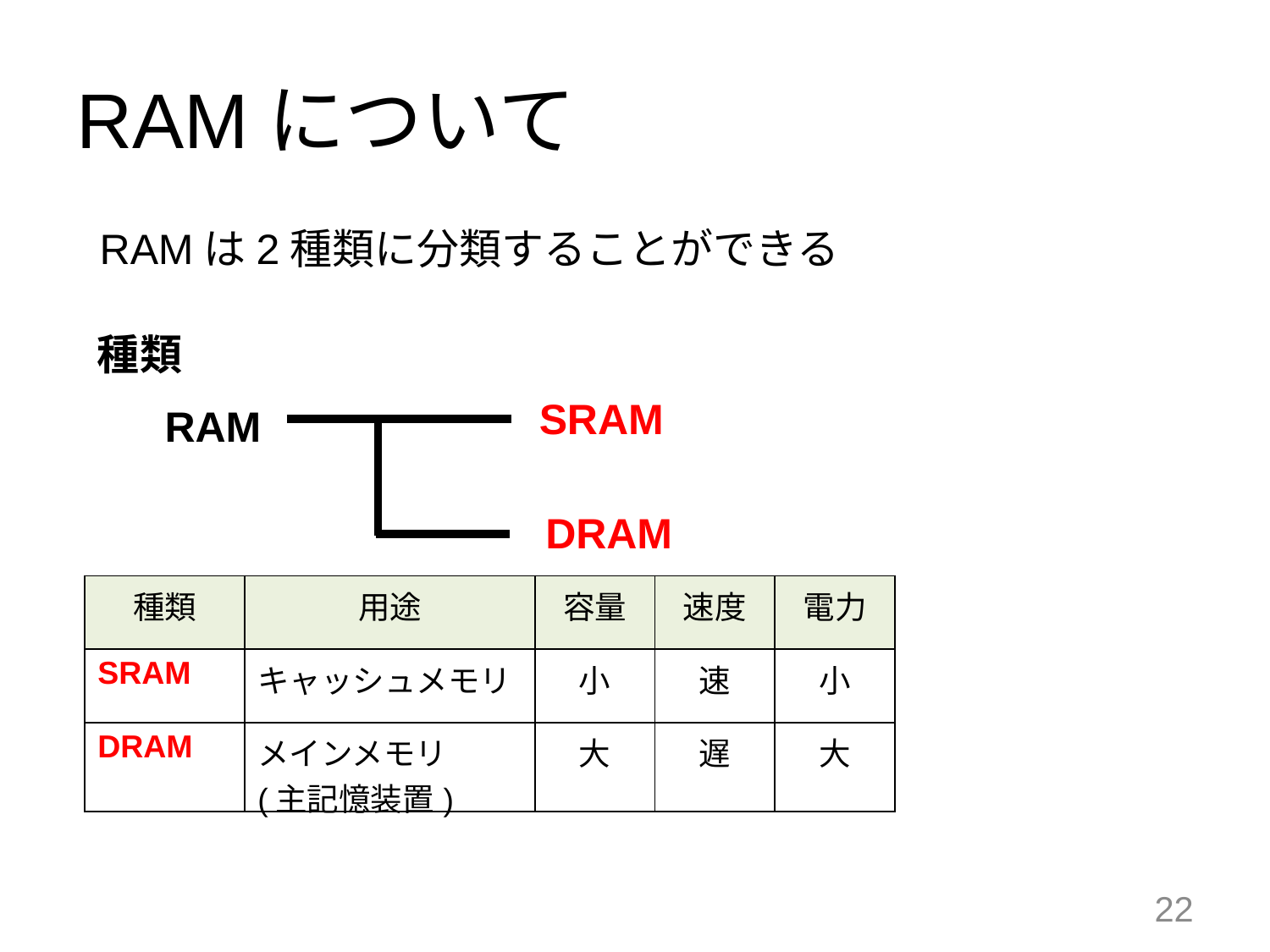

# RAMについて
RAMは2種類に分類することができる
種類
SRAM
RAM
DRAM
| 種類 | 用途 | 容量 | 速度 | 電力 |
| --- | --- | --- | --- | --- |
| SRAM | キャッシュメモリ | 小 | 速 | 小 |
| DRAM | メインメモリ (主記憶装置) | 大 | 遅 | 大 |
22